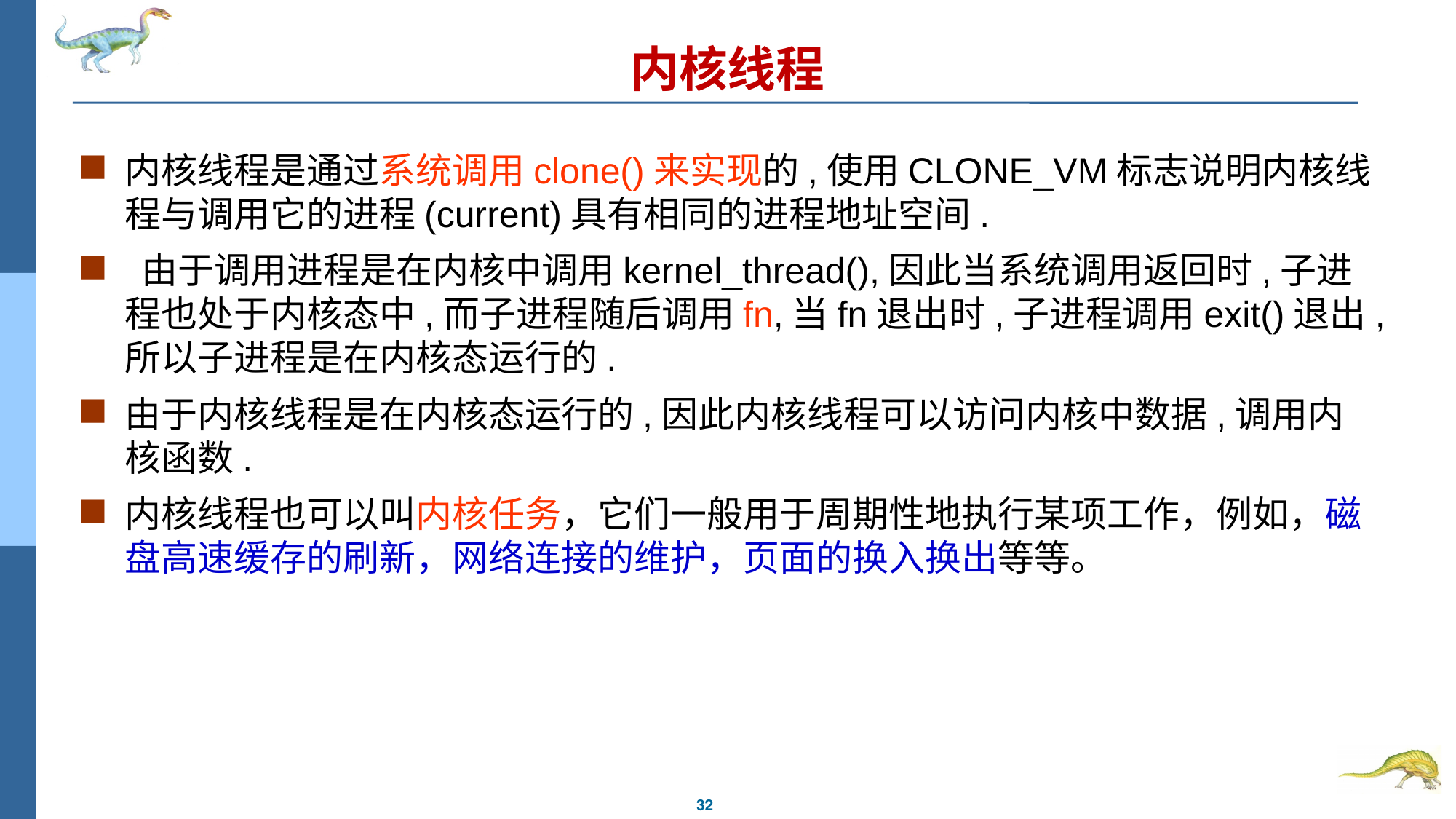

# 内核线程
内核线程是通过系统调用clone()来实现的,使用CLONE_VM标志说明内核线程与调用它的进程(current)具有相同的进程地址空间.
 由于调用进程是在内核中调用kernel_thread(),因此当系统调用返回时,子进程也处于内核态中,而子进程随后调用fn,当fn退出时,子进程调用exit()退出,所以子进程是在内核态运行的.
由于内核线程是在内核态运行的,因此内核线程可以访问内核中数据,调用内核函数.
内核线程也可以叫内核任务，它们一般用于周期性地执行某项工作，例如，磁盘高速缓存的刷新，网络连接的维护，页面的换入换出等等。